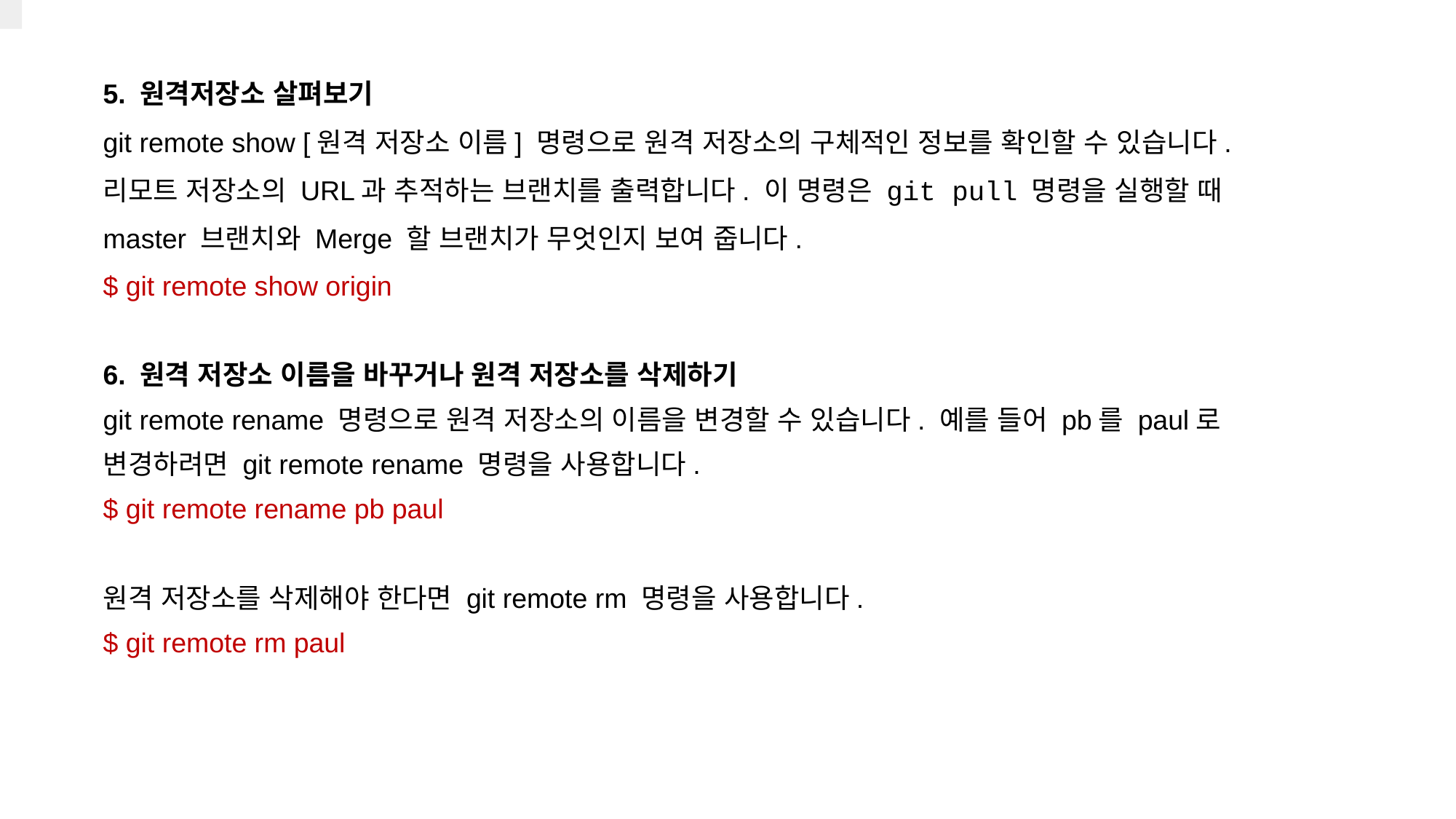

5. 원격저장소 살펴보기
git remote show [원격 저장소 이름] 명령으로 원격 저장소의 구체적인 정보를 확인할 수 있습니다.
리모트 저장소의 URL과 추적하는 브랜치를 출력합니다. 이 명령은 git pull 명령을 실행할 때
master 브랜치와 Merge 할 브랜치가 무엇인지 보여 줍니다.
$ git remote show origin

6. 원격 저장소 이름을 바꾸거나 원격 저장소를 삭제하기
git remote rename 명령으로 원격 저장소의 이름을 변경할 수 있습니다. 예를 들어 pb를 paul로
변경하려면 git remote rename 명령을 사용합니다.
$ git remote rename pb paul

원격 저장소를 삭제해야 한다면 git remote rm 명령을 사용합니다.
$ git remote rm paul